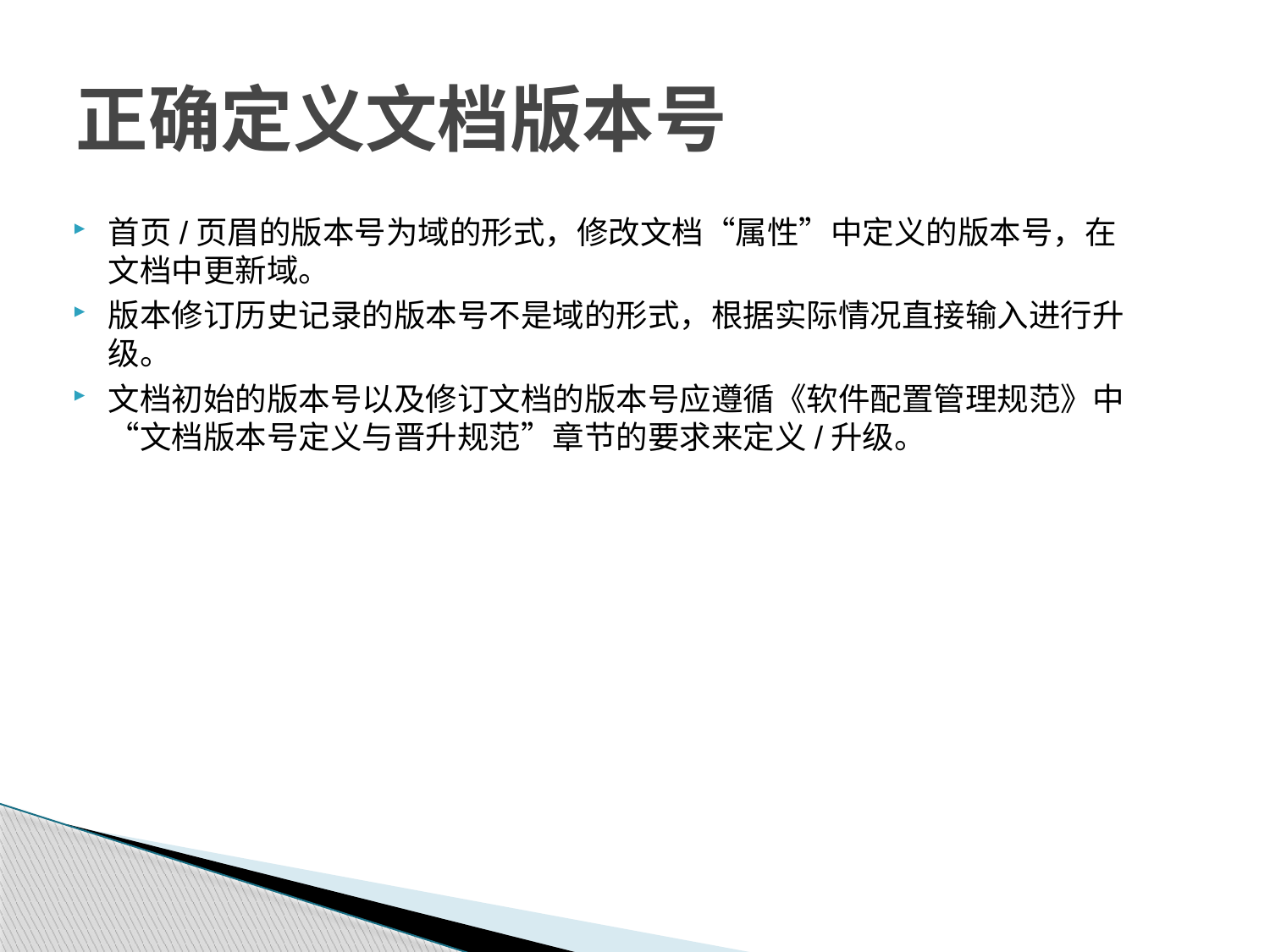

# 正确定义文档版本号
首页/页眉的版本号为域的形式，修改文档“属性”中定义的版本号，在文档中更新域。
版本修订历史记录的版本号不是域的形式，根据实际情况直接输入进行升级。
文档初始的版本号以及修订文档的版本号应遵循《软件配置管理规范》中“文档版本号定义与晋升规范”章节的要求来定义/升级。